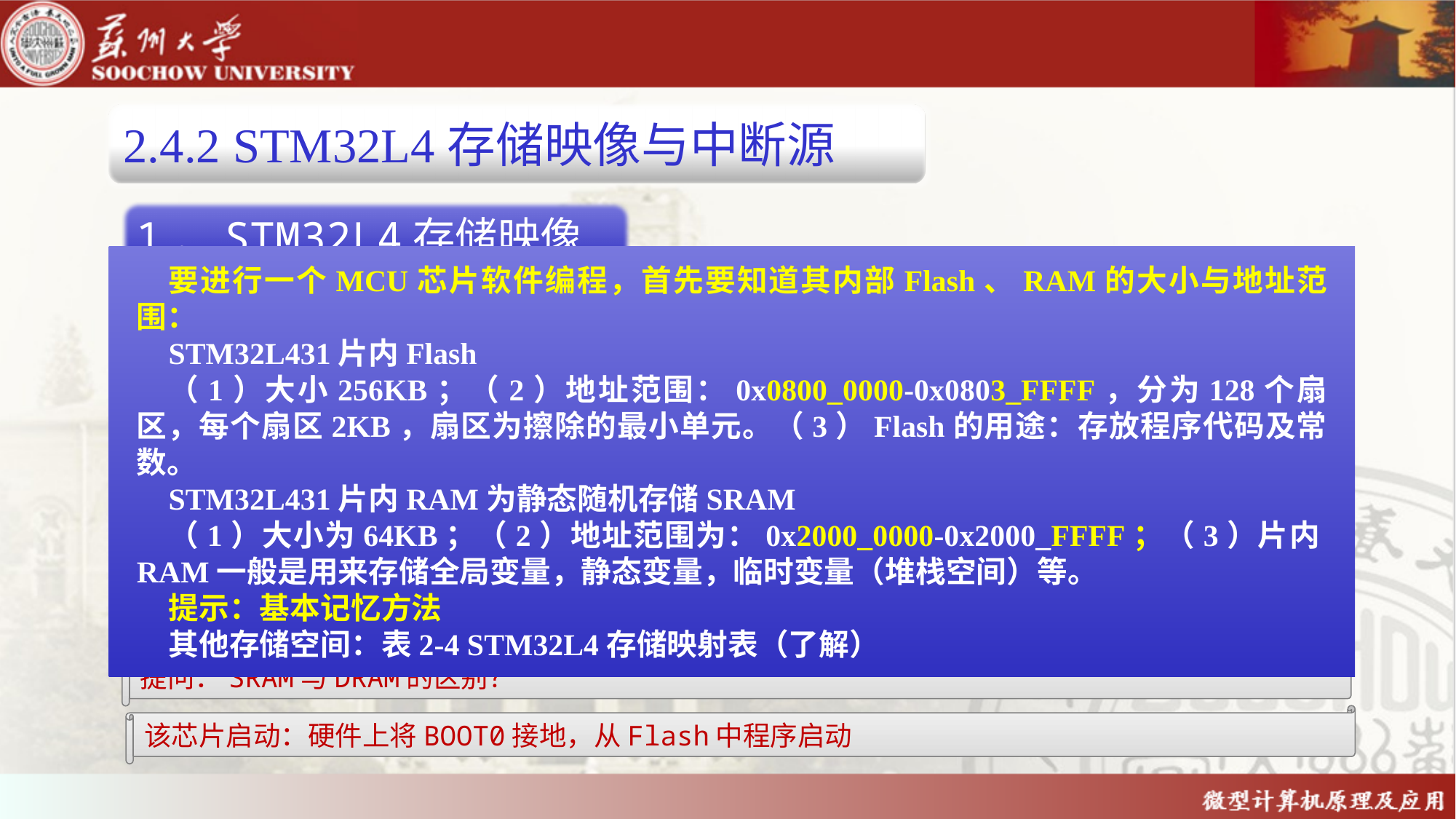

2.4.2 STM32L4存储映像与中断源

1．STM32L4存储映像
要进行一个MCU芯片软件编程，首先要知道其内部Flash、RAM的大小与地址范围：
STM32L431片内Flash
（1）大小256KB；（2）地址范围：0x0800_0000-0x0803_FFFF，分为128个扇区，每个扇区2KB，扇区为擦除的最小单元。（3）Flash的用途：存放程序代码及常数。
STM32L431片内RAM为静态随机存储SRAM
（1）大小为64KB；（2）地址范围为：0x2000_0000-0x2000_FFFF；（3）片内RAM一般是用来存储全局变量，静态变量，临时变量（堆栈空间）等。
提示：基本记忆方法
其他存储空间：表2-4 STM32L4存储映射表（了解）
提问：SRAM与DRAM的区别？
该芯片启动：硬件上将BOOT0接地，从Flash中程序启动